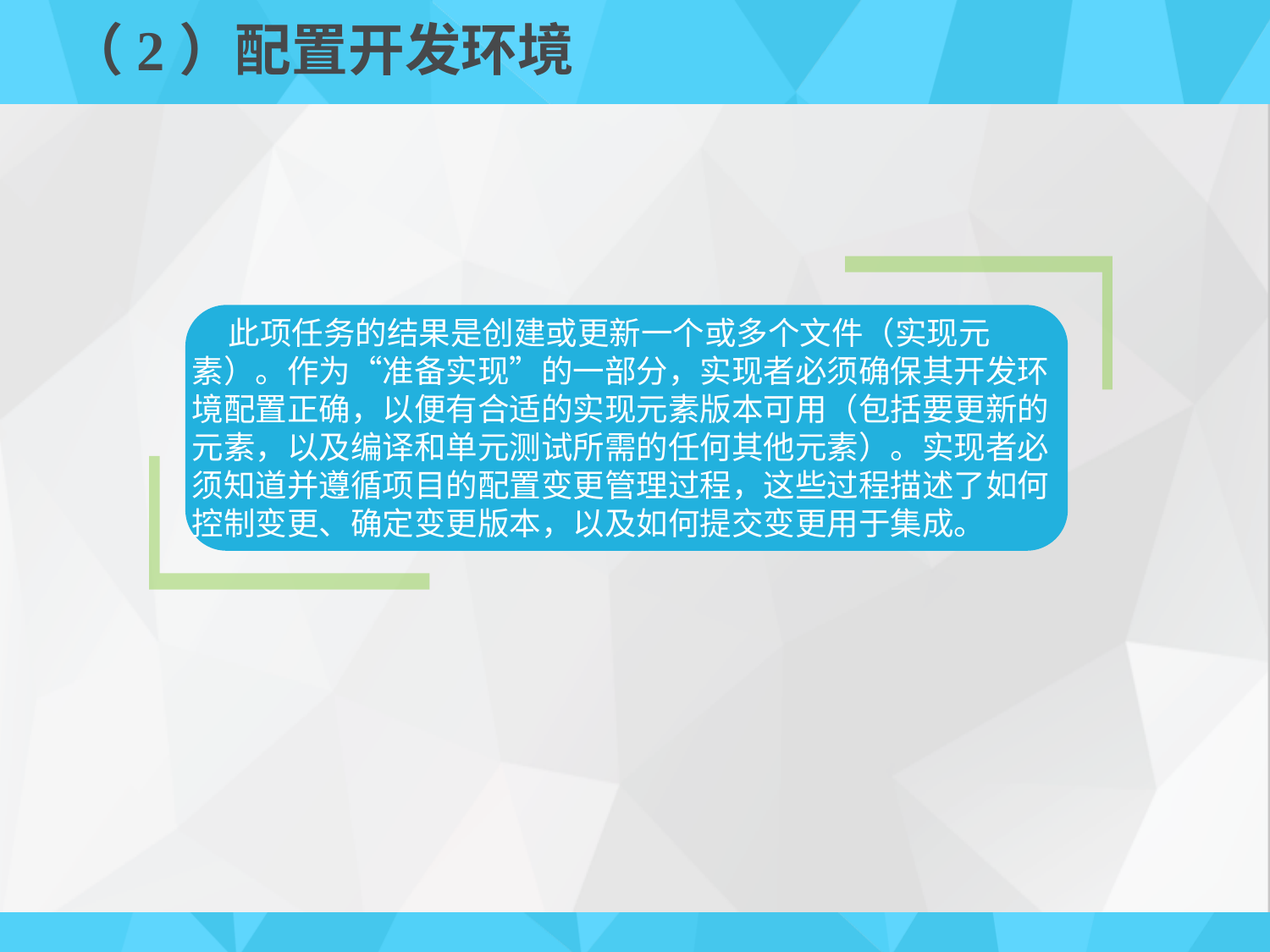

# （2）配置开发环境

    此项任务的结果是创建或更新一个或多个文件（实现元素）。作为“准备实现”的一部分，实现者必须确保其开发环境配置正确，以便有合适的实现元素版本可用（包括要更新的元素，以及编译和单元测试所需的任何其他元素）。实现者必须知道并遵循项目的配置变更管理过程，这些过程描述了如何控制变更、确定变更版本，以及如何提交变更用于集成。